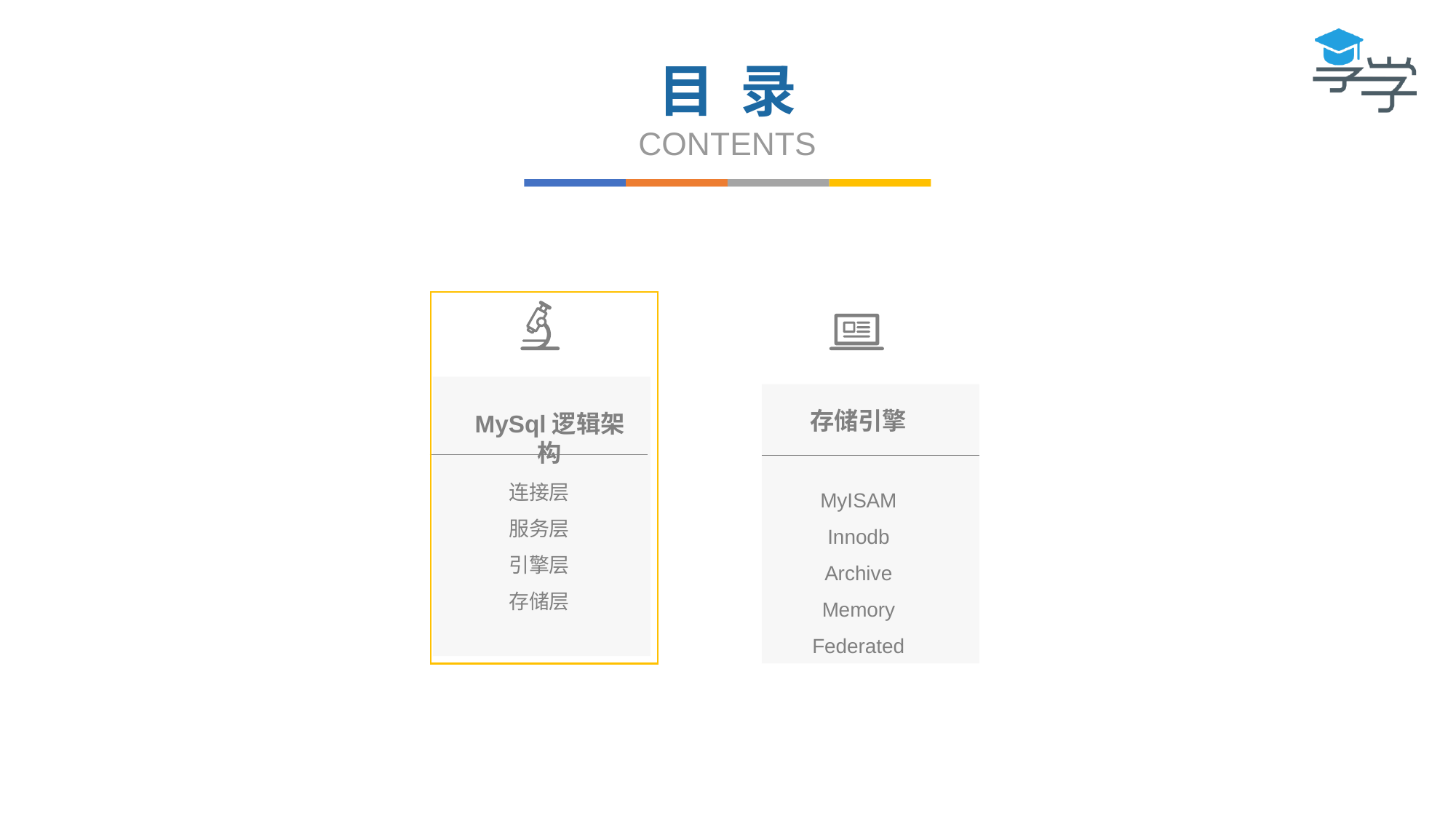

目  录
CONTENTS

存储引擎
MySql逻辑架构
连接层
服务层
引擎层
存储层

MyISAM
Innodb
Archive
Memory
Federated